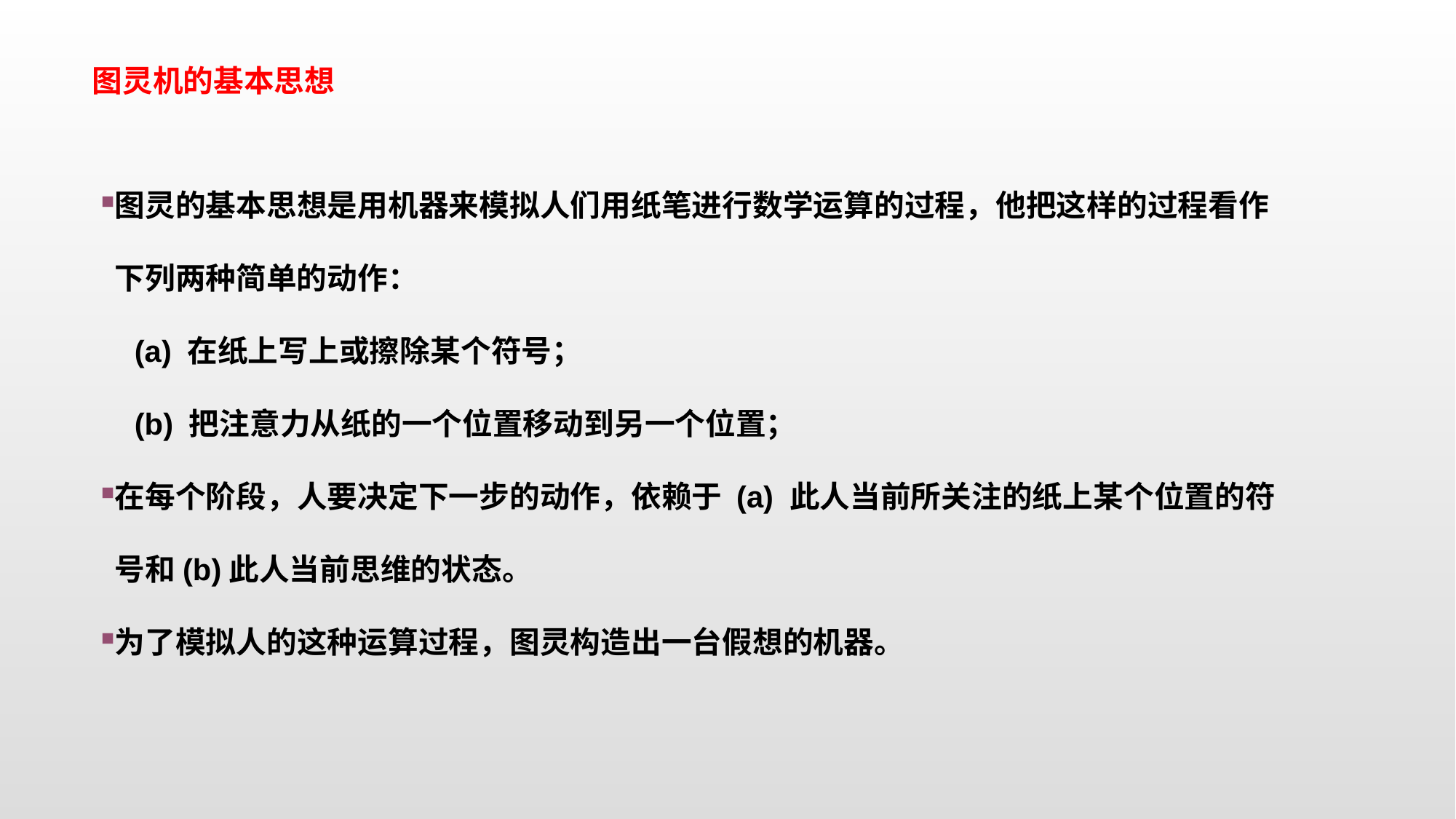

# 图灵机的基本思想
图灵的基本思想是用机器来模拟人们用纸笔进行数学运算的过程，他把这样的过程看作下列两种简单的动作：
    (a) 在纸上写上或擦除某个符号；
    (b) 把注意力从纸的一个位置移动到另一个位置；
在每个阶段，人要决定下一步的动作，依赖于 (a) 此人当前所关注的纸上某个位置的符号和(b)此人当前思维的状态。
为了模拟人的这种运算过程，图灵构造出一台假想的机器。

14